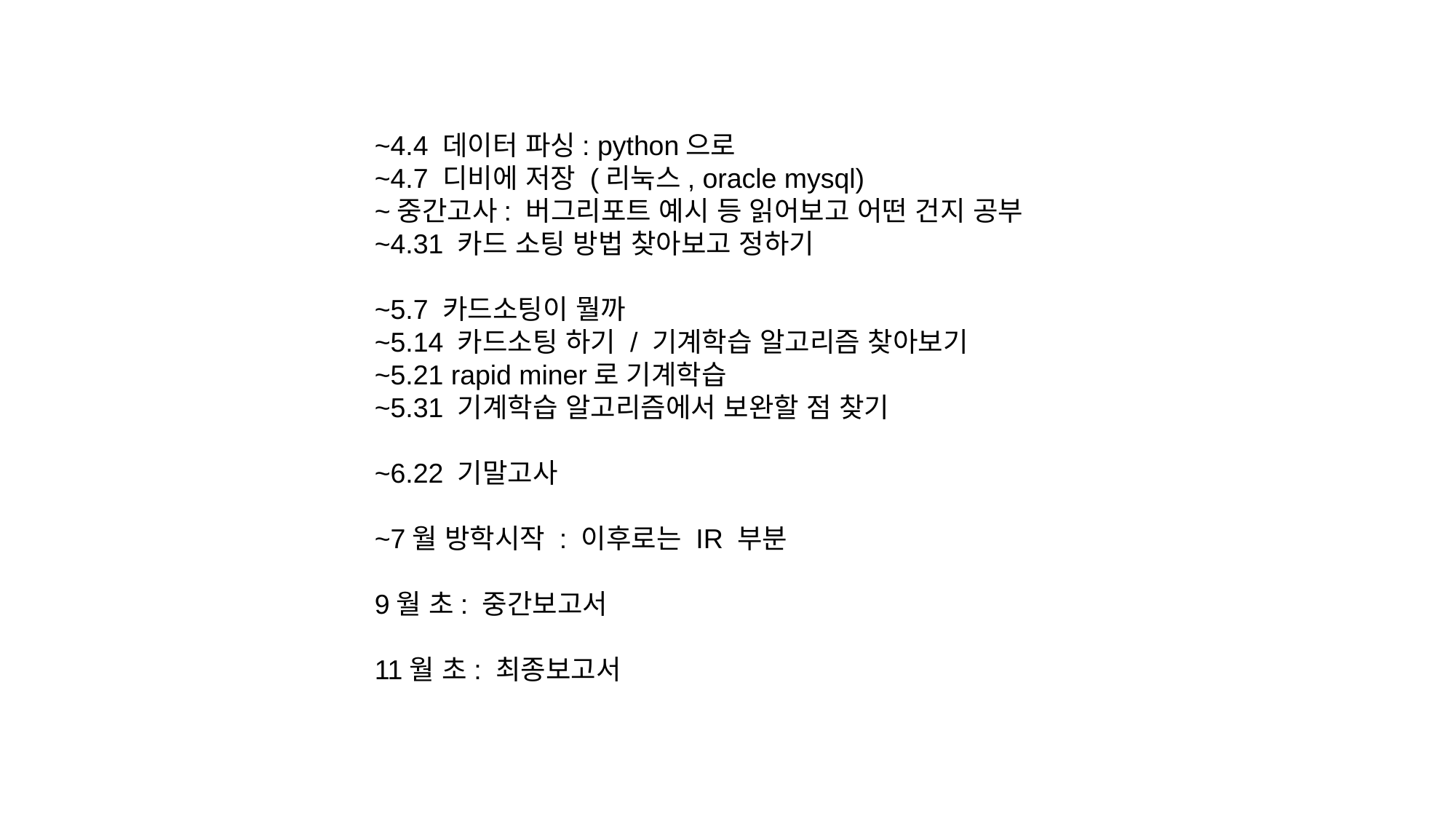

~4.4 데이터 파싱: python으로
~4.7 디비에 저장 (리눅스, oracle mysql)
~중간고사: 버그리포트 예시 등 읽어보고 어떤 건지 공부
~4.31 카드 소팅 방법 찾아보고 정하기

~5.7 카드소팅이 뭘까
~5.14 카드소팅 하기 / 기계학습 알고리즘 찾아보기
~5.21 rapid miner로 기계학습
~5.31 기계학습 알고리즘에서 보완할 점 찾기

~6.22 기말고사

~7월 방학시작 : 이후로는 IR 부분

9월 초: 중간보고서

11월 초: 최종보고서